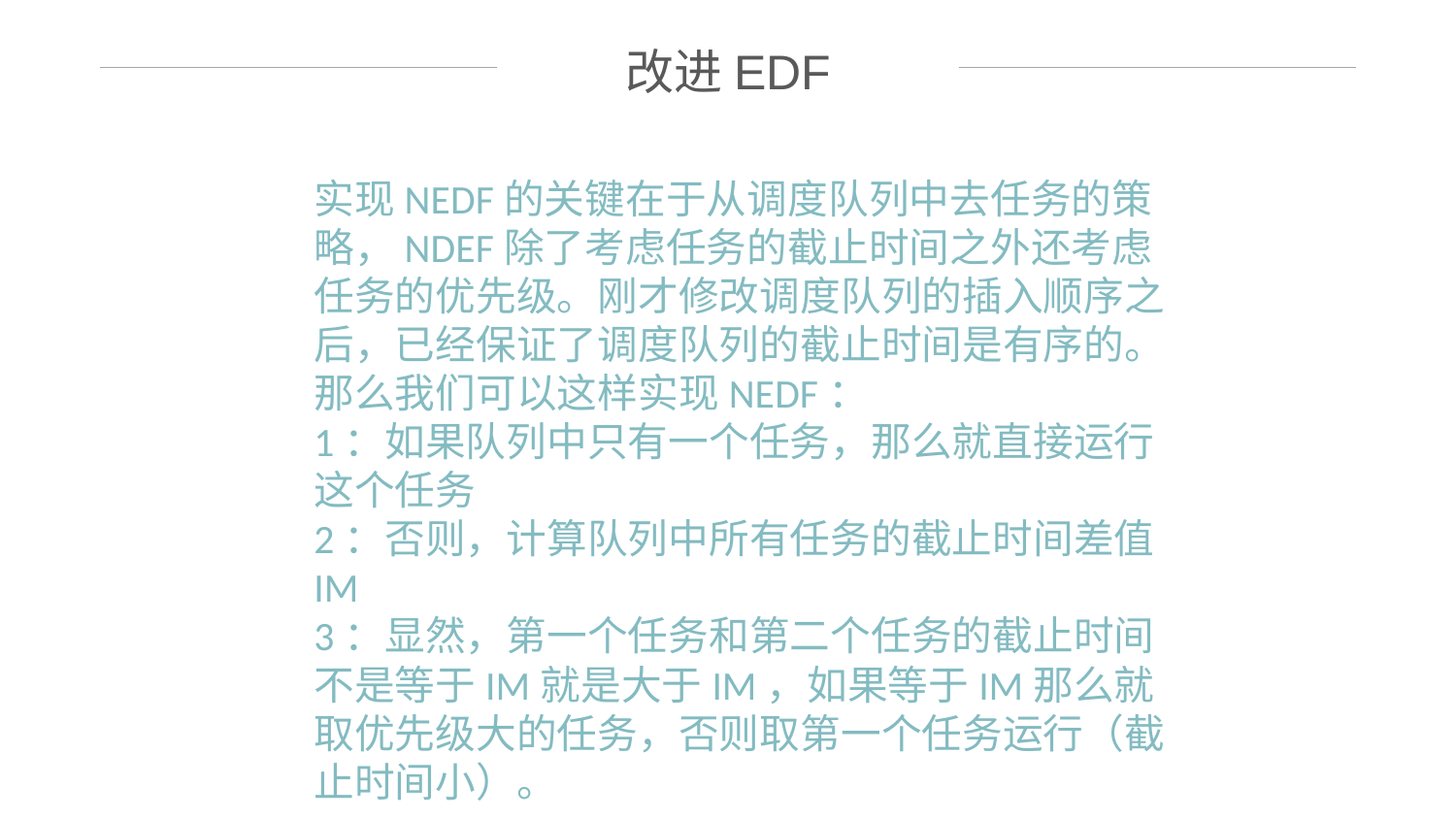

改进EDF
实现NEDF的关键在于从调度队列中去任务的策略，NDEF除了考虑任务的截止时间之外还考虑任务的优先级。刚才修改调度队列的插入顺序之后，已经保证了调度队列的截止时间是有序的。那么我们可以这样实现NEDF：
1：如果队列中只有一个任务，那么就直接运行这个任务
2：否则，计算队列中所有任务的截止时间差值IM
3：显然，第一个任务和第二个任务的截止时间不是等于IM就是大于IM，如果等于IM那么就取优先级大的任务，否则取第一个任务运行（截止时间小）。